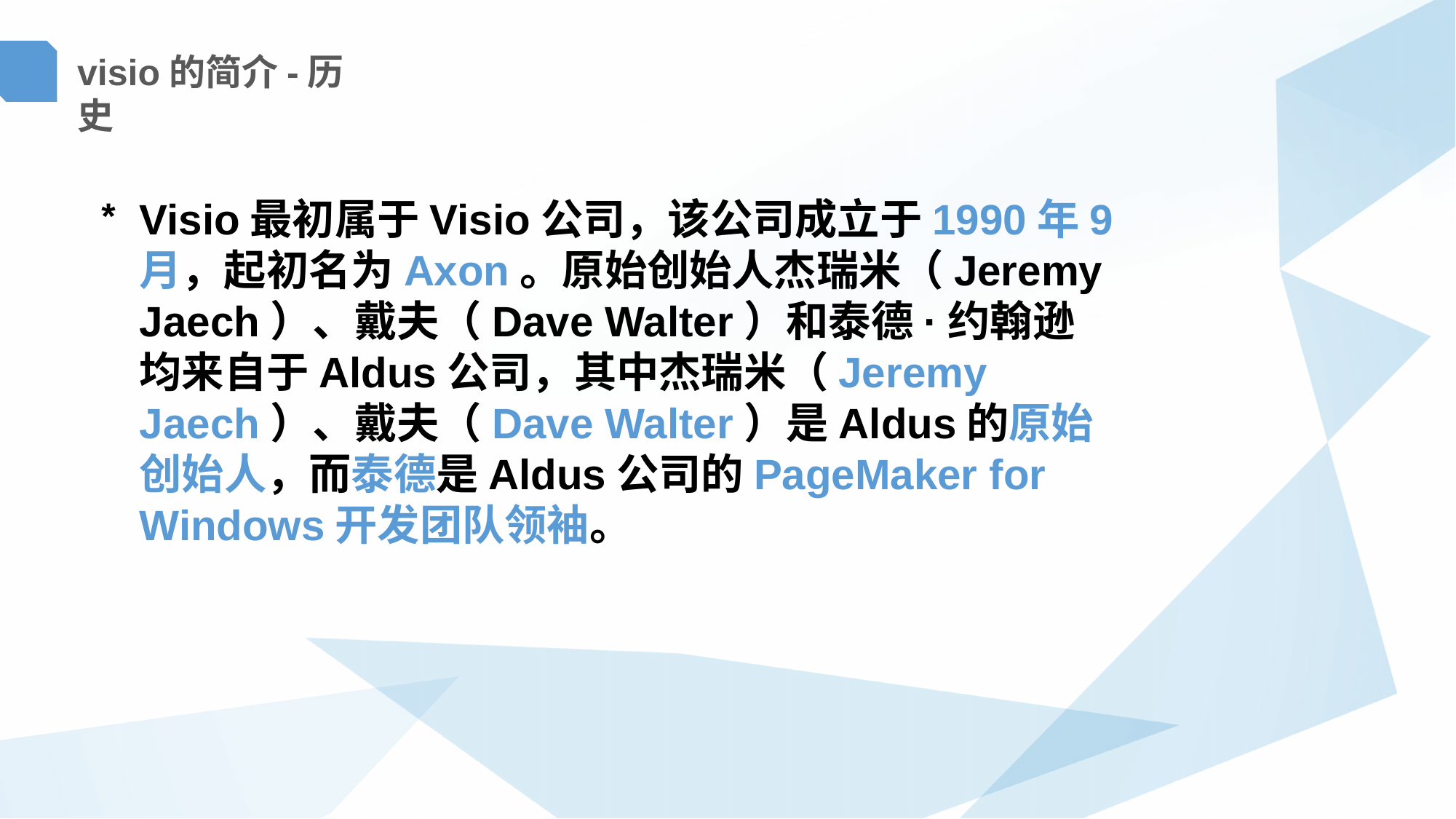

visio的简介-历史
*
Visio最初属于Visio公司，该公司成立于1990年9月，起初名为Axon。原始创始人杰瑞米（Jeremy Jaech）、戴夫（Dave Walter）和泰德·约翰逊均来自于Aldus公司，其中杰瑞米（Jeremy Jaech）、戴夫（Dave Walter）是Aldus的原始创始人，而泰德是Aldus公司的PageMaker for Windows开发团队领袖。